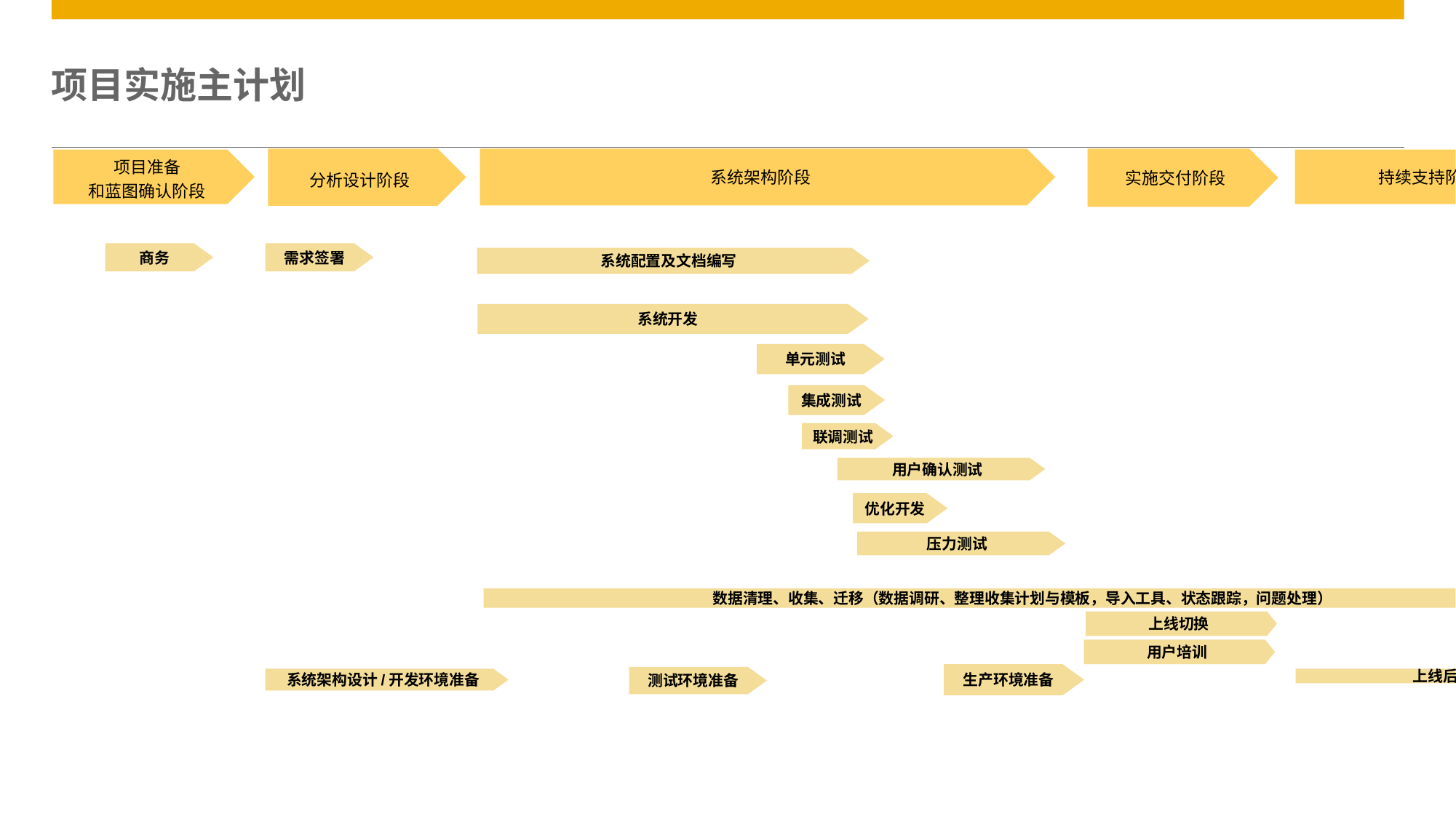

# 项目实施主计划
分析设计阶段
系统架构阶段
实施交付阶段
项目准备
和蓝图确认阶段
持续支持阶段
商务
需求签署
系统配置及文档编写
系统开发
单元测试
集成测试
联调测试
用户确认测试
优化开发
压力测试
数据清理、收集、迁移（数据调研、整理收集计划与模板，导入工具、状态跟踪，问题处理）
上线切换
用户培训
生产环境准备
测试环境准备
系统架构设计/开发环境准备
上线后支持